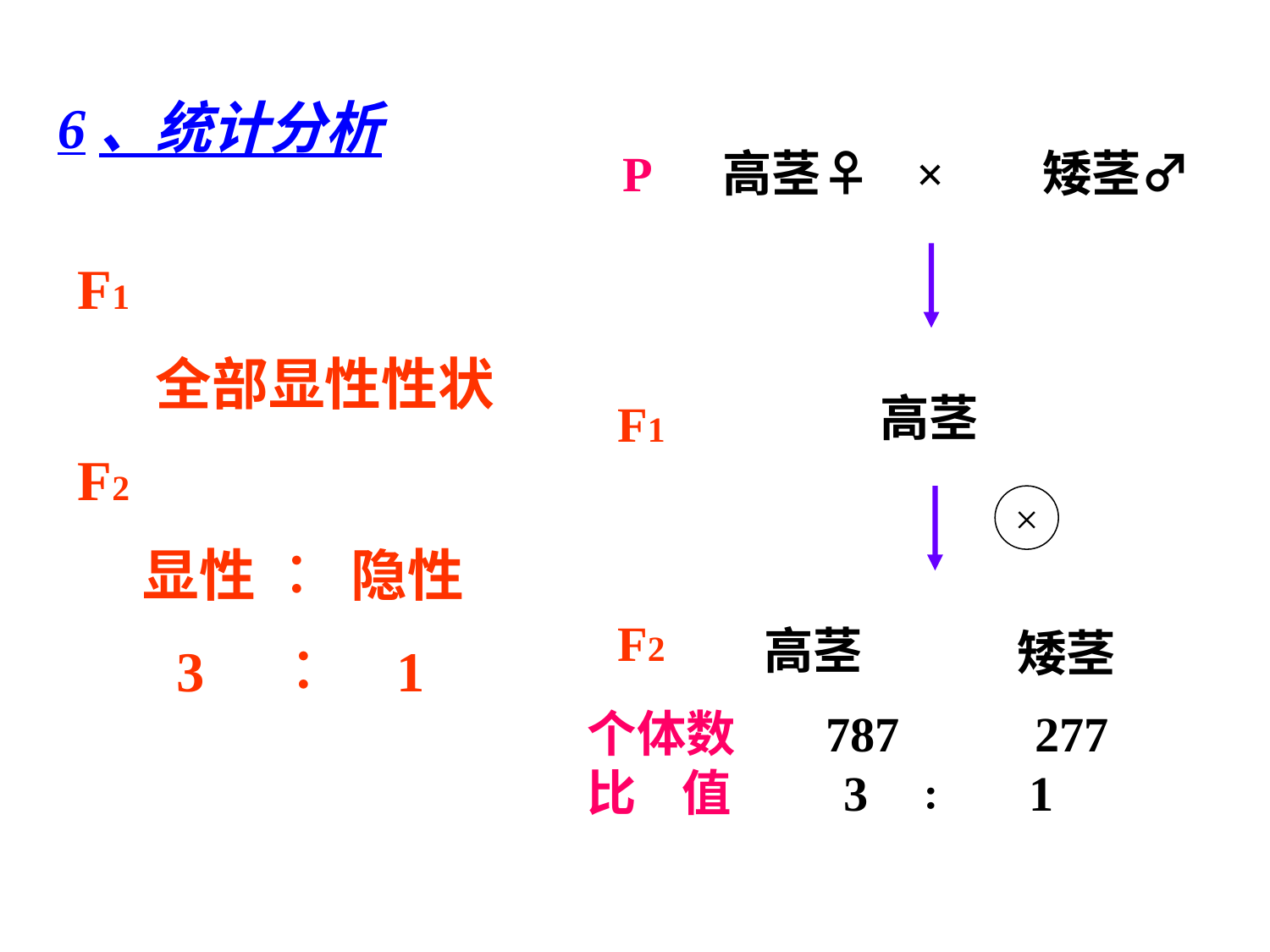

6、统计分析

P     高茎♀   ×       矮茎♂

F1
     全部显性性状
F2
    显性 ︰  隐性
       3    ︰    1
高茎
F1

×
F2
高茎
矮茎
个体数       787           277
比    值         3    ∶       1